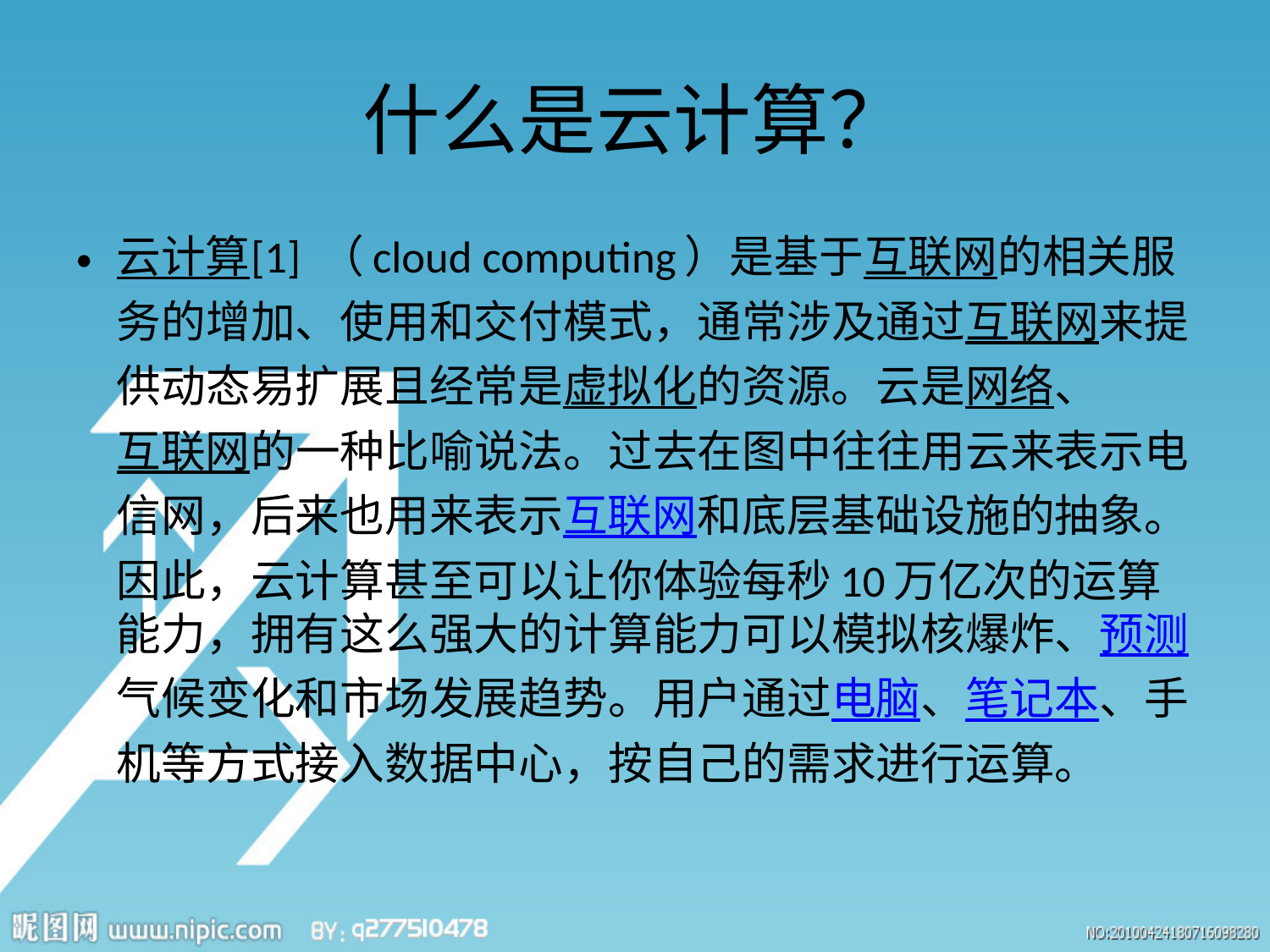

# 什么是云计算？
云计算[1] （cloud computing）是基于互联网的相关服务的增加、使用和交付模式，通常涉及通过互联网来提供动态易扩展且经常是虚拟化的资源。云是网络、互联网的一种比喻说法。过去在图中往往用云来表示电信网，后来也用来表示互联网和底层基础设施的抽象。因此，云计算甚至可以让你体验每秒10万亿次的运算能力，拥有这么强大的计算能力可以模拟核爆炸、预测气候变化和市场发展趋势。用户通过电脑、笔记本、手机等方式接入数据中心，按自己的需求进行运算。